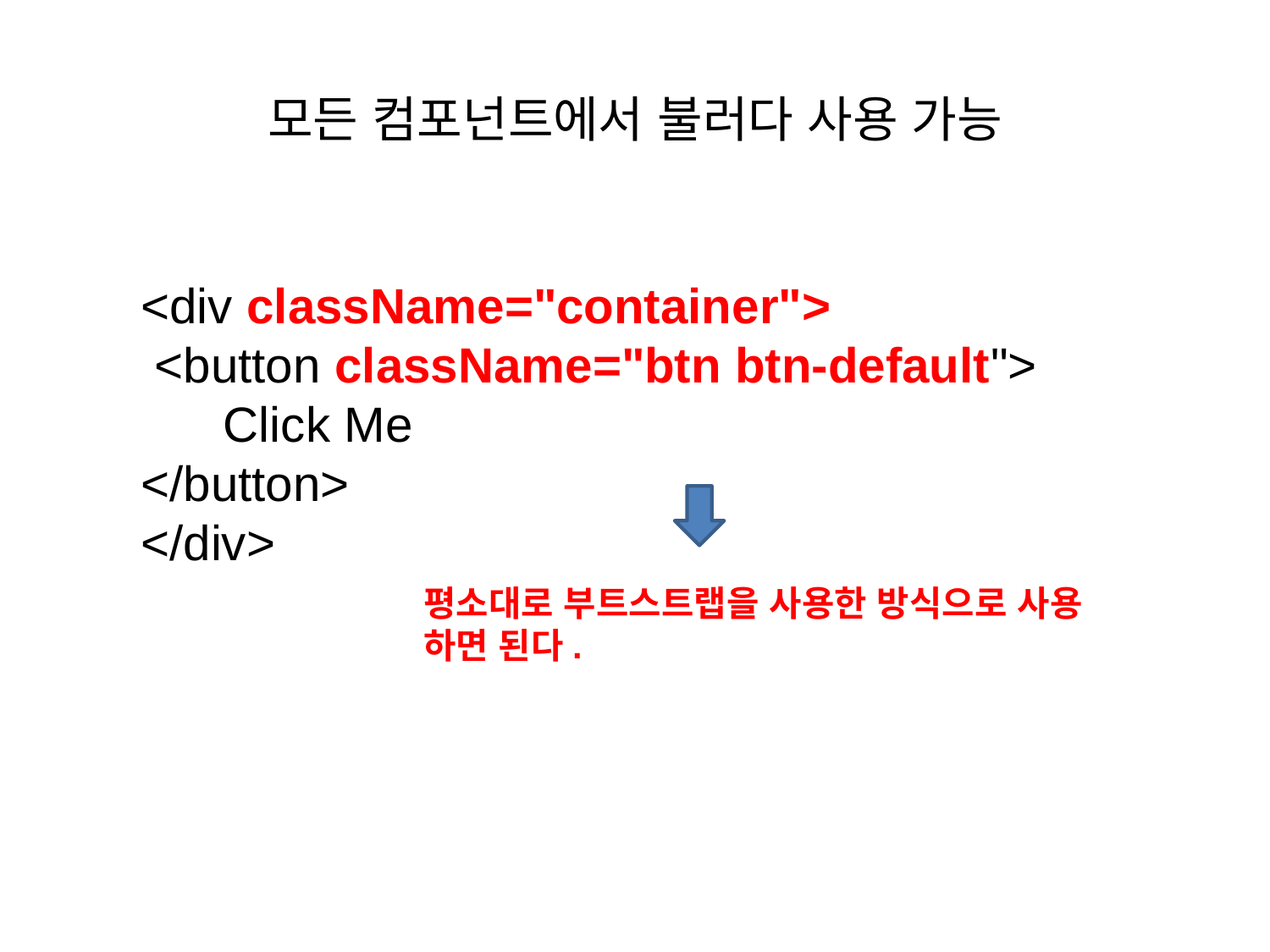

# 모든 컴포넌트에서 불러다 사용 가능
<div className="container">
 <button className="btn btn-default">
      Click Me
</button>
</div>

평소대로 부트스트랩을 사용한 방식으로 사용
하면 된다.